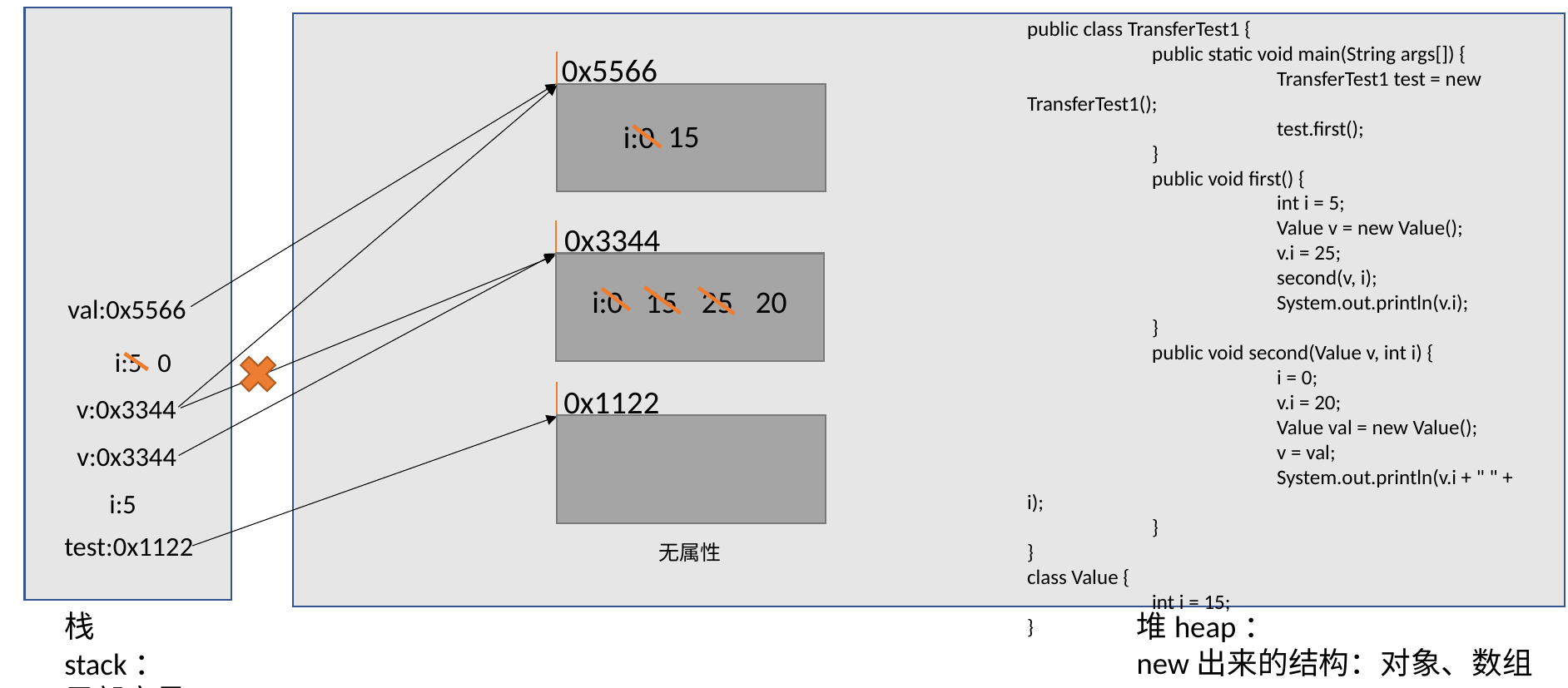

public class TransferTest1 {
	public static void main(String args[]) {
		TransferTest1 test = new TransferTest1();
		test.first();
	}
	public void first() {
		int i = 5;
		Value v = new Value();
		v.i = 25;
		second(v, i);
		System.out.println(v.i);
	}
	public void second(Value v, int i) {
		i = 0;
		v.i = 20;
		Value val = new Value();
		v = val;
		System.out.println(v.i + " " + i);
	}
}
class Value {
	int i = 15;
}

0x5566

15
i:0
0x3344

i:0
15
25
20
1
val:0x5566
i:5
0

0x1122
v:0x3344

v:0x3344
i:5
test:0x1122
无属性
堆heap：
new出来的结构：对象、数组
栈stack：
局部变量